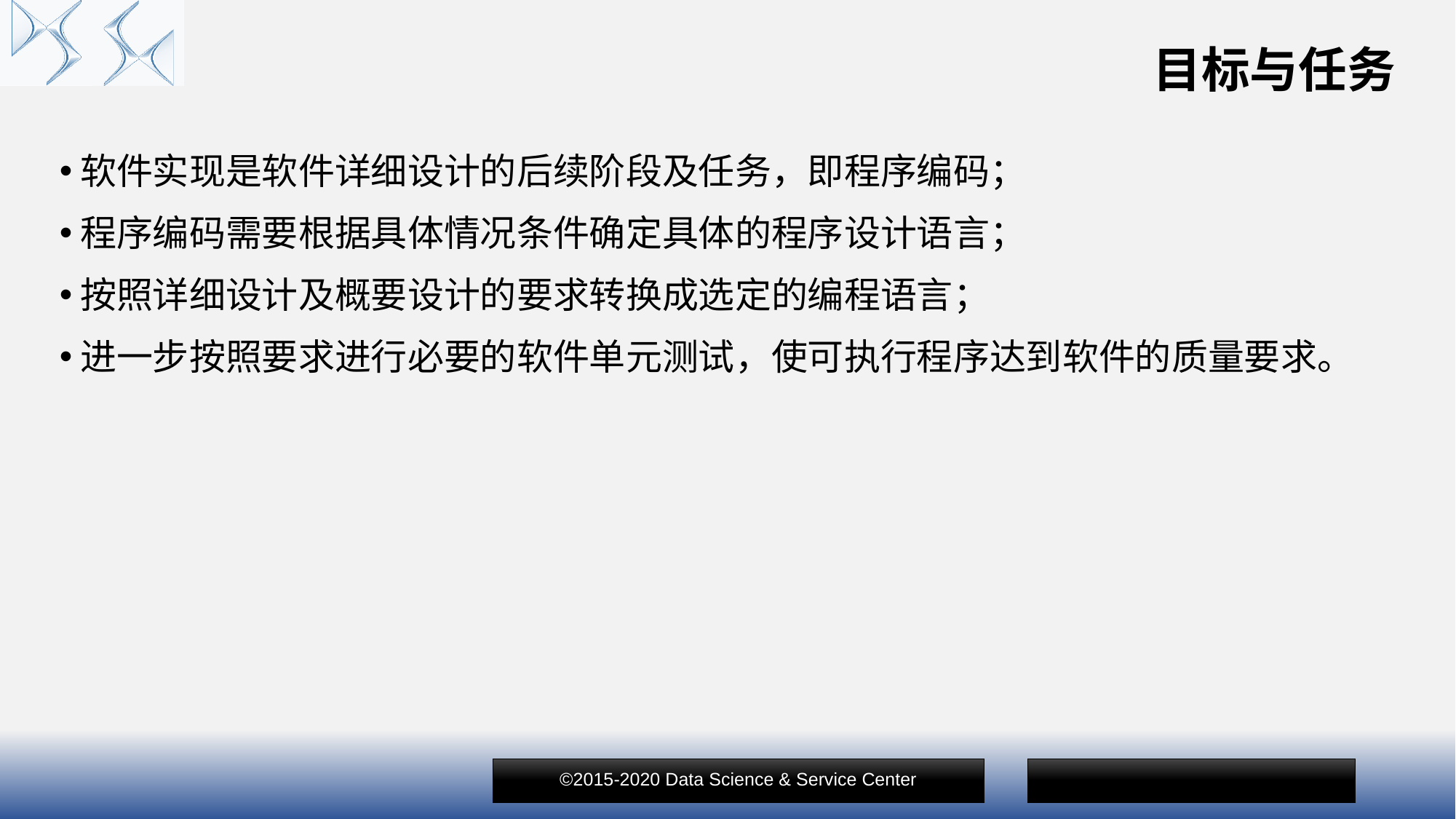

# 目标与任务
软件实现是软件详细设计的后续阶段及任务，即程序编码；
程序编码需要根据具体情况条件确定具体的程序设计语言；
按照详细设计及概要设计的要求转换成选定的编程语言；
进一步按照要求进行必要的软件单元测试，使可执行程序达到软件的质量要求。

©2015-2020 Data Science & Service Center
3